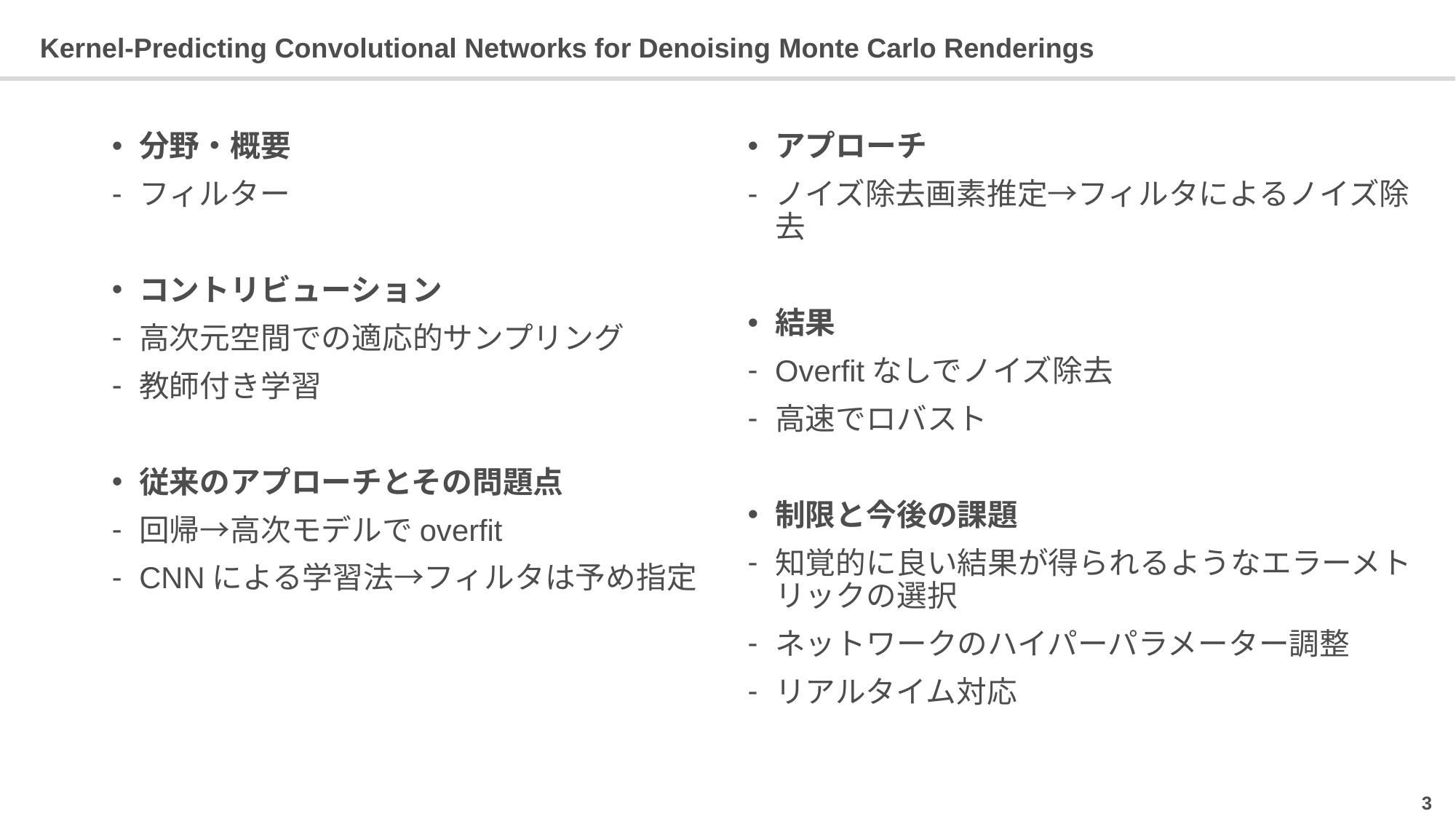

# Kernel-Predicting Convolutional Networks for Denoising Monte Carlo Renderings
分野・概要
フィルター

コントリビューション
高次元空間での適応的サンプリング
教師付き学習

従来のアプローチとその問題点
回帰→高次モデルでoverfit
CNNによる学習法→フィルタは予め指定
アプローチ
ノイズ除去画素推定→フィルタによるノイズ除去

結果
Overfitなしでノイズ除去
高速でロバスト

制限と今後の課題
知覚的に良い結果が得られるようなエラーメトリックの選択
ネットワークのハイパーパラメーター調整
リアルタイム対応

3